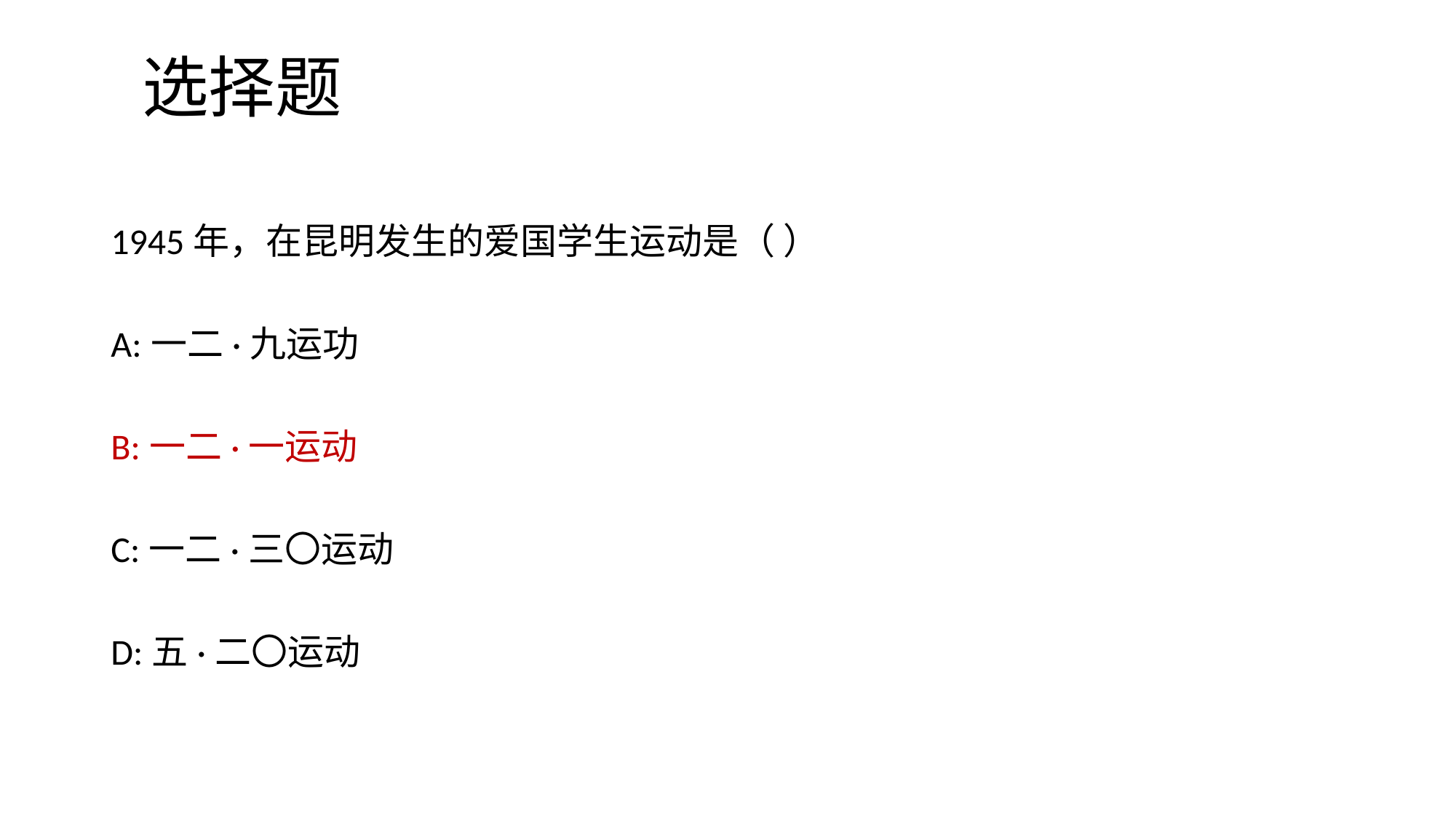

# 选择题
1945年，在昆明发生的爱国学生运动是（ ）
A:一二·九运功
B:一二·一运动
C:一二·三〇运动
D:五·二〇运动